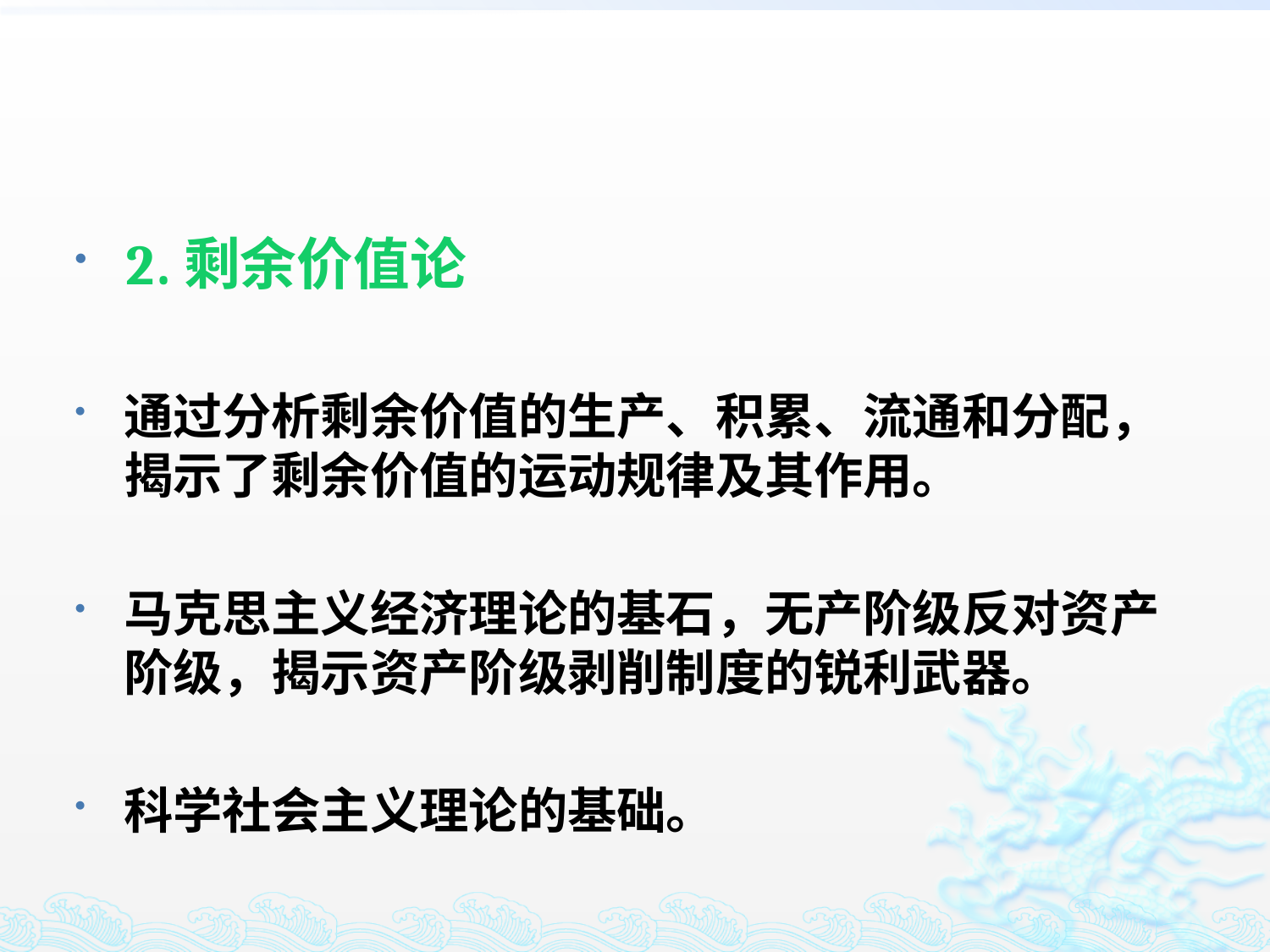

2.剩余价值论

通过分析剩余价值的生产、积累、流通和分配，揭示了剩余价值的运动规律及其作用。

马克思主义经济理论的基石，无产阶级反对资产阶级，揭示资产阶级剥削制度的锐利武器。

科学社会主义理论的基础。